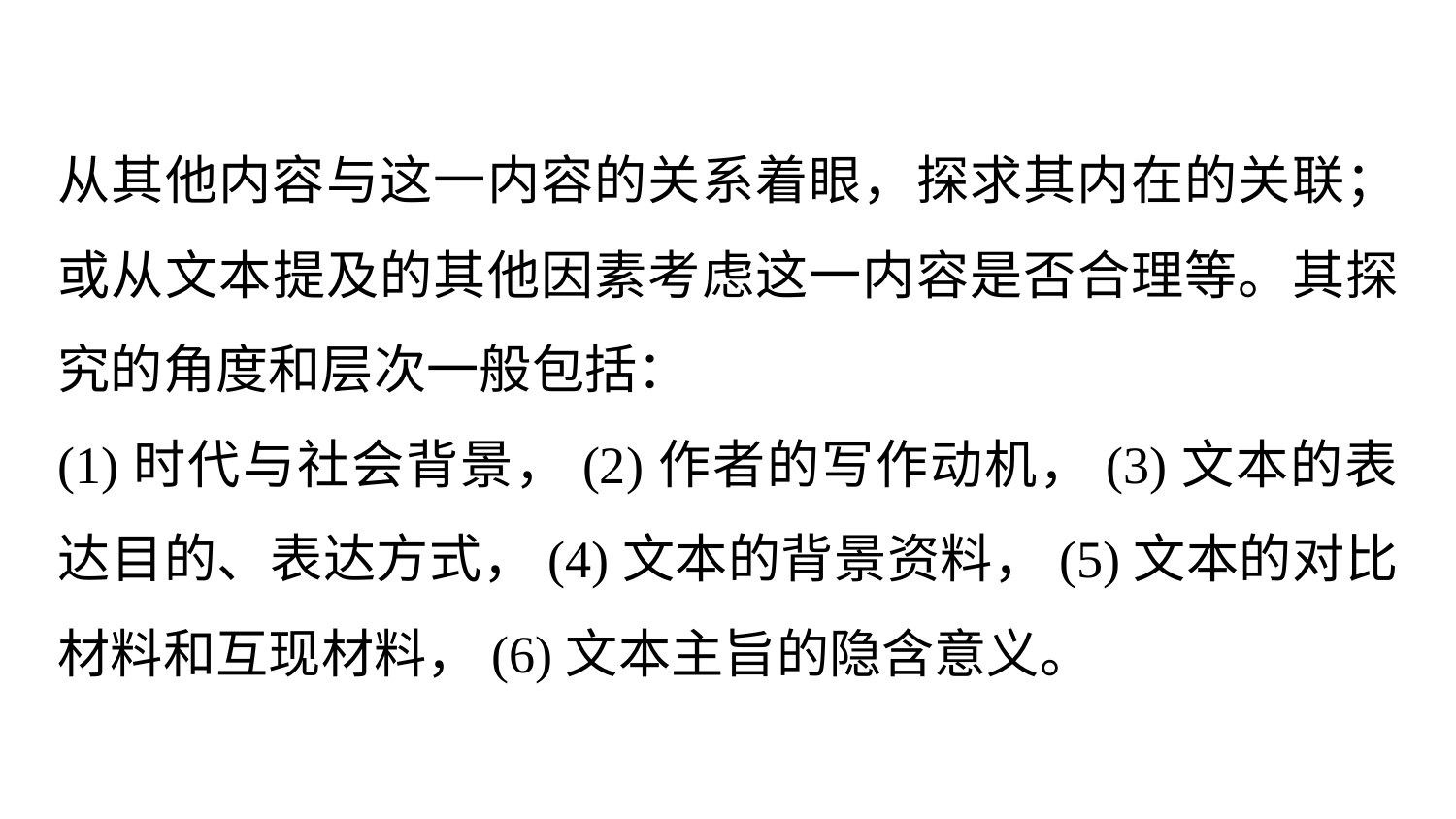

从其他内容与这一内容的关系着眼，探求其内在的关联；或从文本提及的其他因素考虑这一内容是否合理等。其探究的角度和层次一般包括：
(1)时代与社会背景，(2)作者的写作动机，(3)文本的表达目的、表达方式，(4)文本的背景资料，(5)文本的对比材料和互现材料，(6)文本主旨的隐含意义。